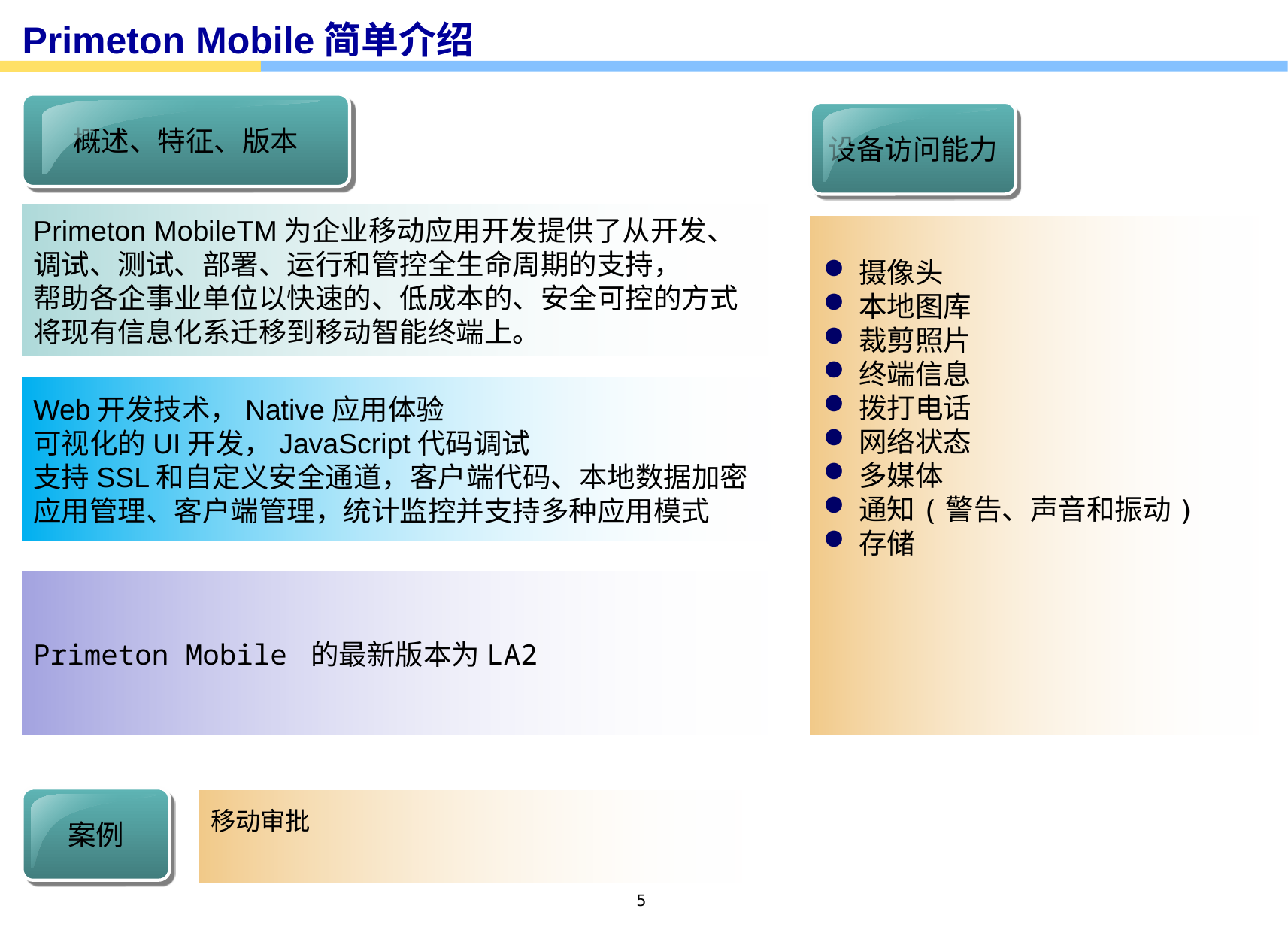

# Primeton Mobile简单介绍
概述、特征、版本

设备访问能力

Primeton MobileTM为企业移动应用开发提供了从开发、
调试、测试、部署、运行和管控全生命周期的支持，
帮助各企事业单位以快速的、低成本的、安全可控的方式
将现有信息化系迁移到移动智能终端上。

摄像头
本地图库
裁剪照片
终端信息
拨打电话
网络状态
多媒体
通知(警告、声音和振动)
存储
Web开发技术，Native应用体验
可视化的UI开发，JavaScript代码调试
支持SSL和自定义安全通道，客户端代码、本地数据加密
应用管理、客户端管理，统计监控并支持多种应用模式
Primeton Mobile 的最新版本为LA2
案例

移动审批
5